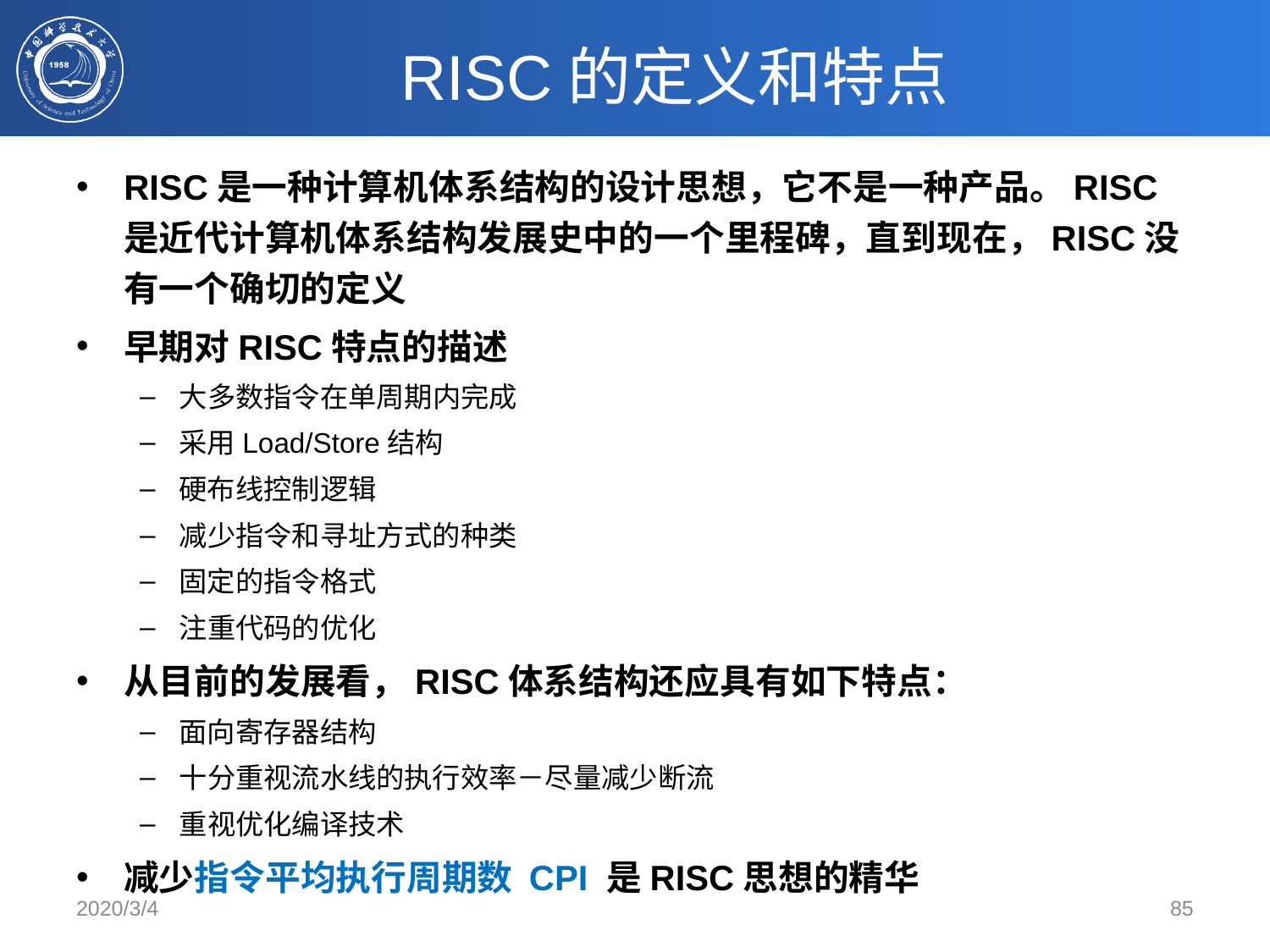

# RISC的定义和特点
RISC是一种计算机体系结构的设计思想，它不是一种产品。RISC是近代计算机体系结构发展史中的一个里程碑，直到现在，RISC没有一个确切的定义
早期对RISC特点的描述
大多数指令在单周期内完成
采用Load/Store结构
硬布线控制逻辑
减少指令和寻址方式的种类
固定的指令格式
注重代码的优化
从目前的发展看，RISC体系结构还应具有如下特点：
面向寄存器结构
十分重视流水线的执行效率－尽量减少断流
重视优化编译技术
减少指令平均执行周期数 CPI 是RISC思想的精华
2020/3/4
85